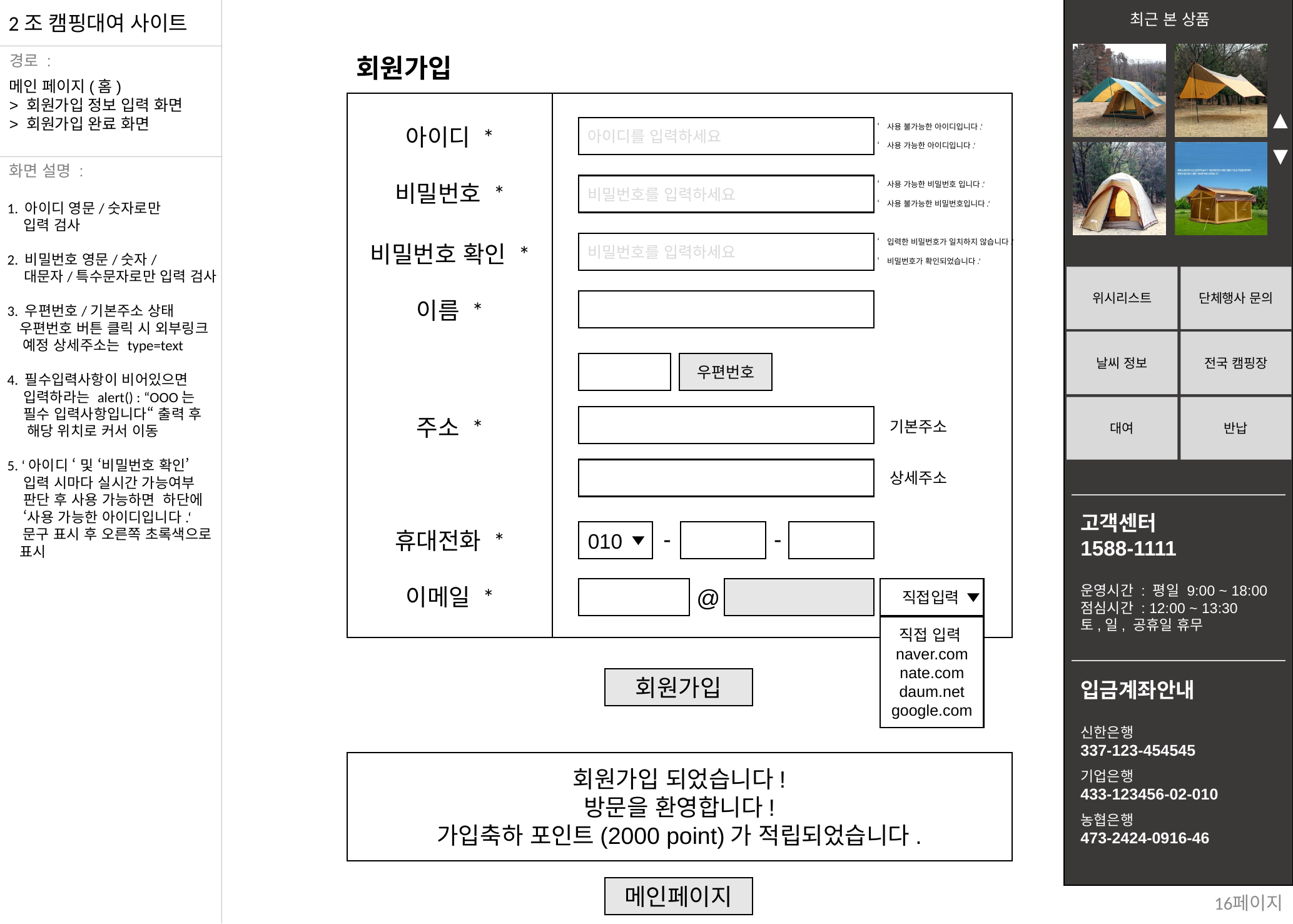

회원가입
메인 페이지(홈)
> 회원가입 정보 입력 화면
> 회원가입 완료 화면

‘사용 불가능한 아이디입니다.‘
아이디 *
아이디를 입력하세요
‘사용 가능한 아이디입니다.‘
비밀번호 *
‘사용 가능한 비밀번호 입니다.‘
비밀번호를 입력하세요
‘사용 불가능한 비밀번호입니다.‘
‘입력한 비밀번호가 일치하지 않습니다.‘
비밀번호를 입력하세요
비밀번호 확인 *
‘비밀번호가 확인되었습니다.‘

이름 *

우편번호

주소 *
기본주소

상세주소
-
-
휴대전화 *

010

이메일 *

  직접입력

직접 입력naver.com
nate.com
daum.net
google.com
@
회원가입
1. 아이디 영문/숫자로만
    입력 검사

2. 비밀번호 영문/숫자/
    대문자/특수문자로만 입력 검사

3. 우편번호/기본주소 상태
   우편번호 버튼 클릭 시 외부링크
   예정 상세주소는 type=text

4. 필수입력사항이 비어있으면
    입력하라는 alert() : “OOO는
    필수 입력사항입니다“ 출력 후
    해당 위치로 커서 이동

5. ‘아이디 ‘ 및 ‘비밀번호 확인’
    입력 시마다 실시간 가능여부
    판단 후 사용 가능하면  하단에
    ‘사용 가능한 아이디입니다.‘
   문구 표시 후 오른쪽 초록색으로
   표시
회원가입 되었습니다!
방문을 환영합니다!
가입축하 포인트(2000 point)가 적립되었습니다.
메인페이지